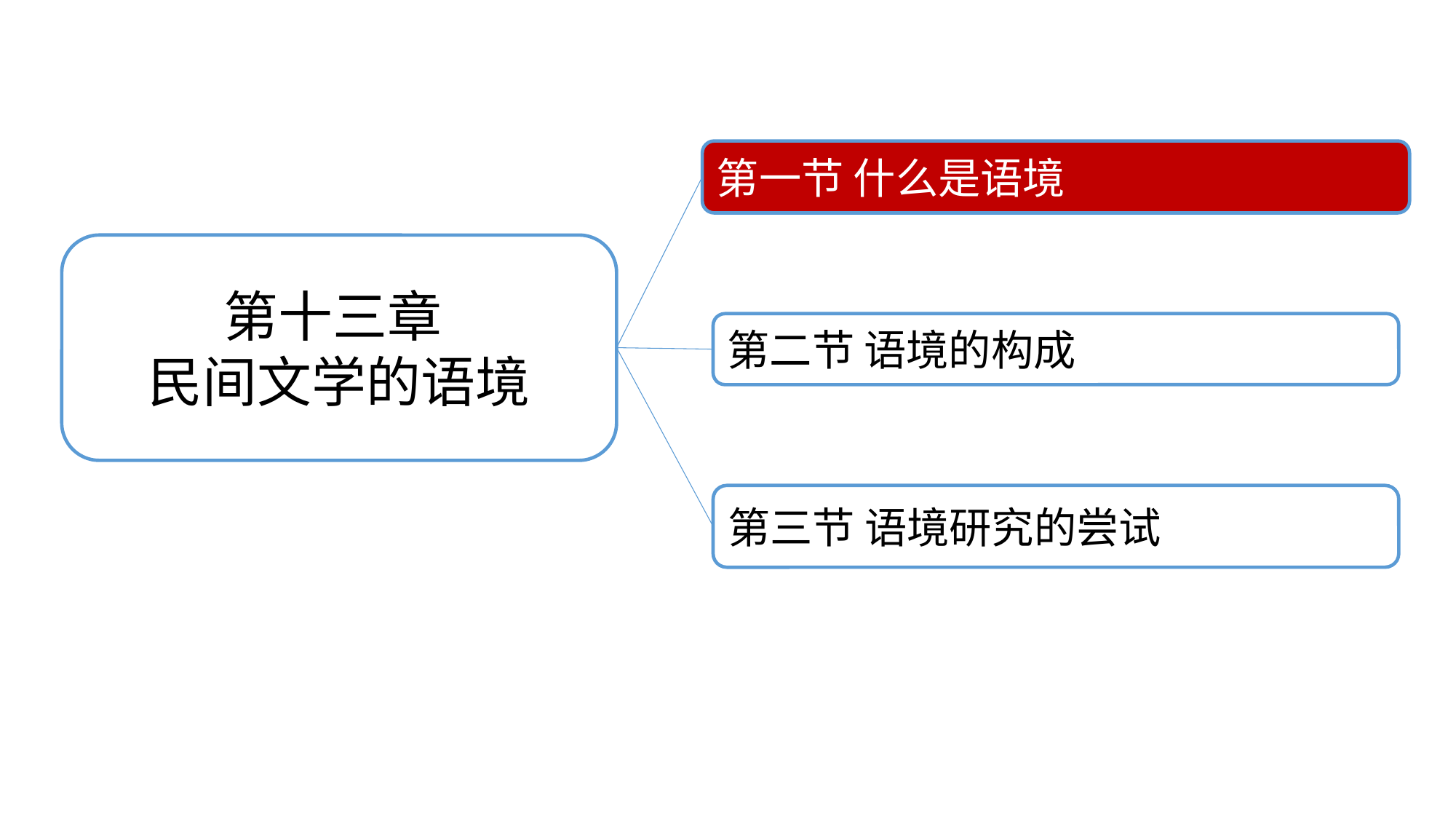

第一节 什么是语境
第十三章
民间文学的语境
第二节 语境的构成
第三节 语境研究的尝试